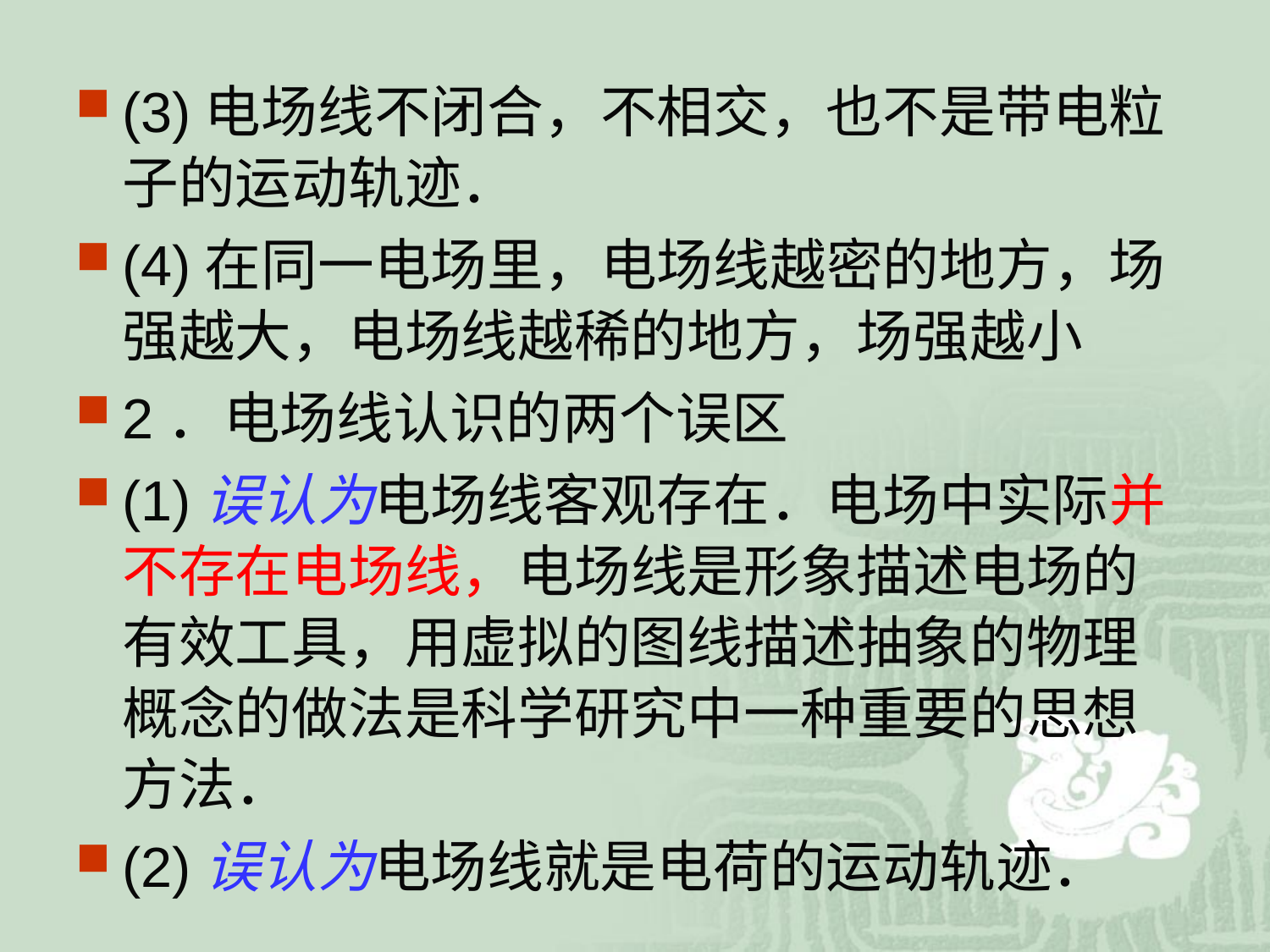

(3)电场线不闭合，不相交，也不是带电粒子的运动轨迹．
(4)在同一电场里，电场线越密的地方，场强越大，电场线越稀的地方，场强越小
2．电场线认识的两个误区
(1)误认为电场线客观存在．电场中实际并不存在电场线，电场线是形象描述电场的有效工具，用虚拟的图线描述抽象的物理概念的做法是科学研究中一种重要的思想方法．
(2)误认为电场线就是电荷的运动轨迹．